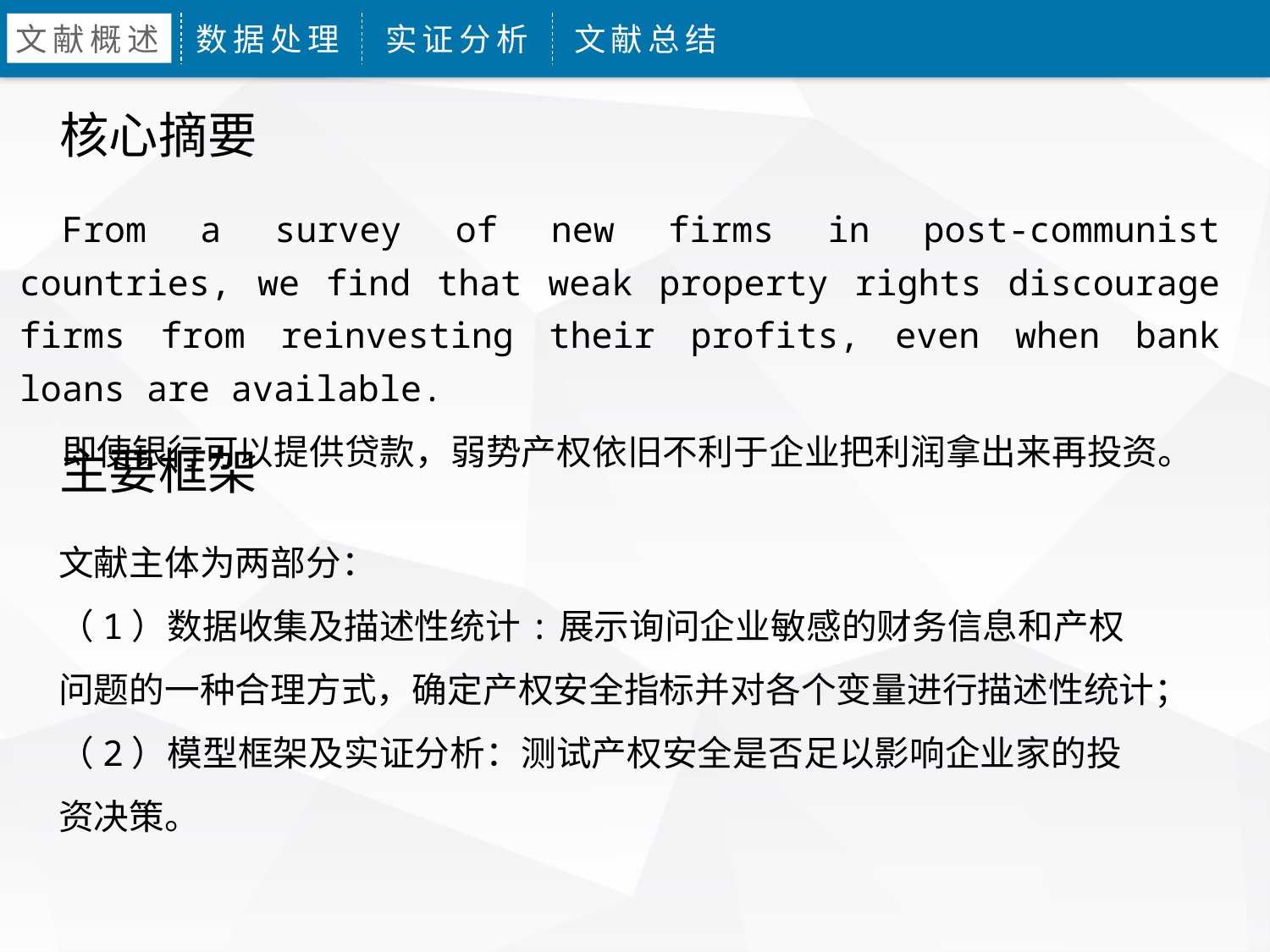

文献概述
数据处理
实证分析
文献总结

核心摘要
From a survey of new firms in post-communist countries, we find that weak property rights discourage firms from reinvesting their profits, even when bank loans are available.
即使银行可以提供贷款，弱势产权依旧不利于企业把利润拿出来再投资。
主要框架
文献主体为两部分：
（1）数据收集及描述性统计:展示询问企业敏感的财务信息和产权问题的一种合理方式，确定产权安全指标并对各个变量进行描述性统计；
（2）模型框架及实证分析：测试产权安全是否足以影响企业家的投资决策。